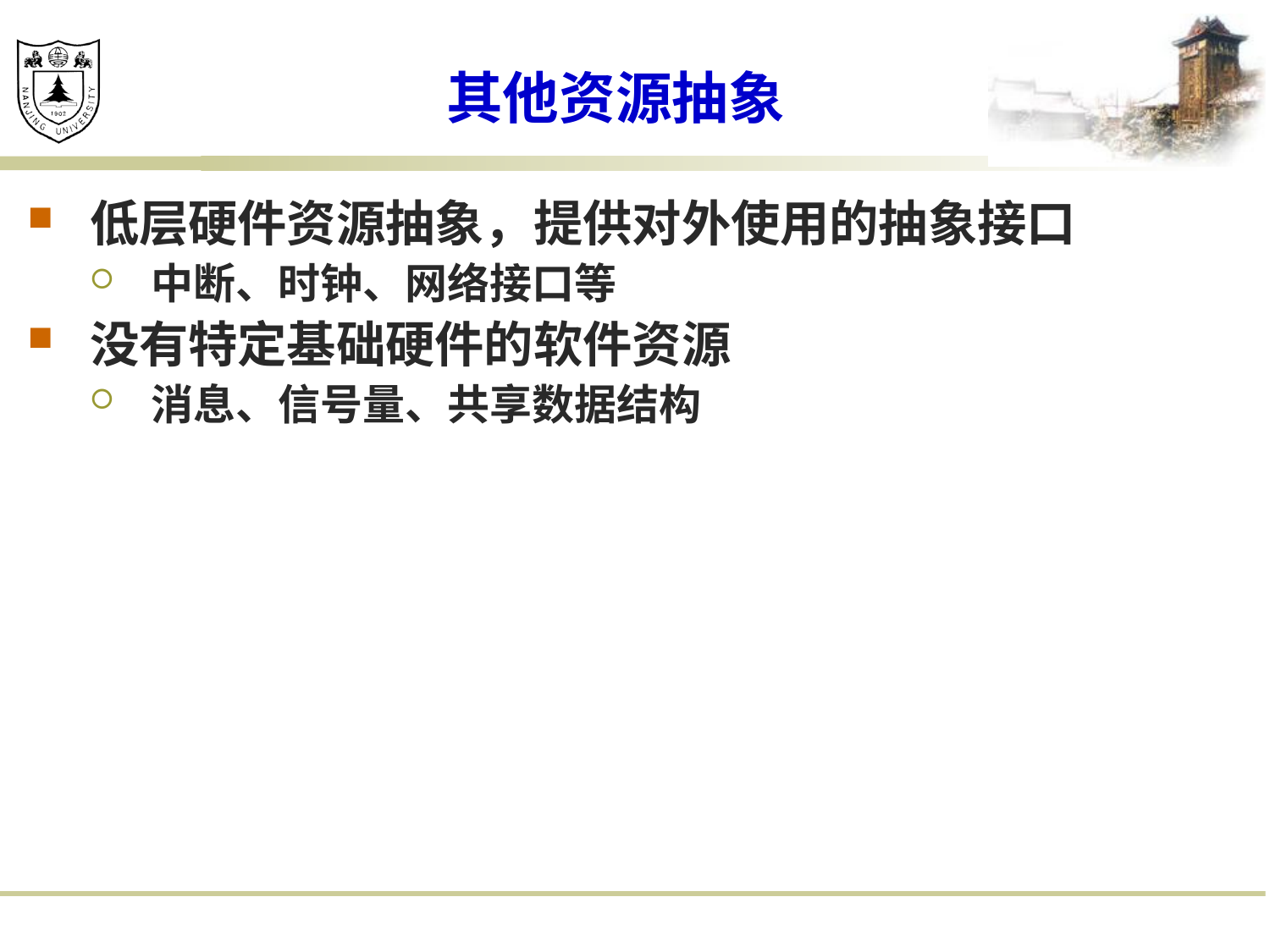

# 其他资源抽象
低层硬件资源抽象，提供对外使用的抽象接口
中断、时钟、网络接口等
没有特定基础硬件的软件资源
消息、信号量、共享数据结构
24